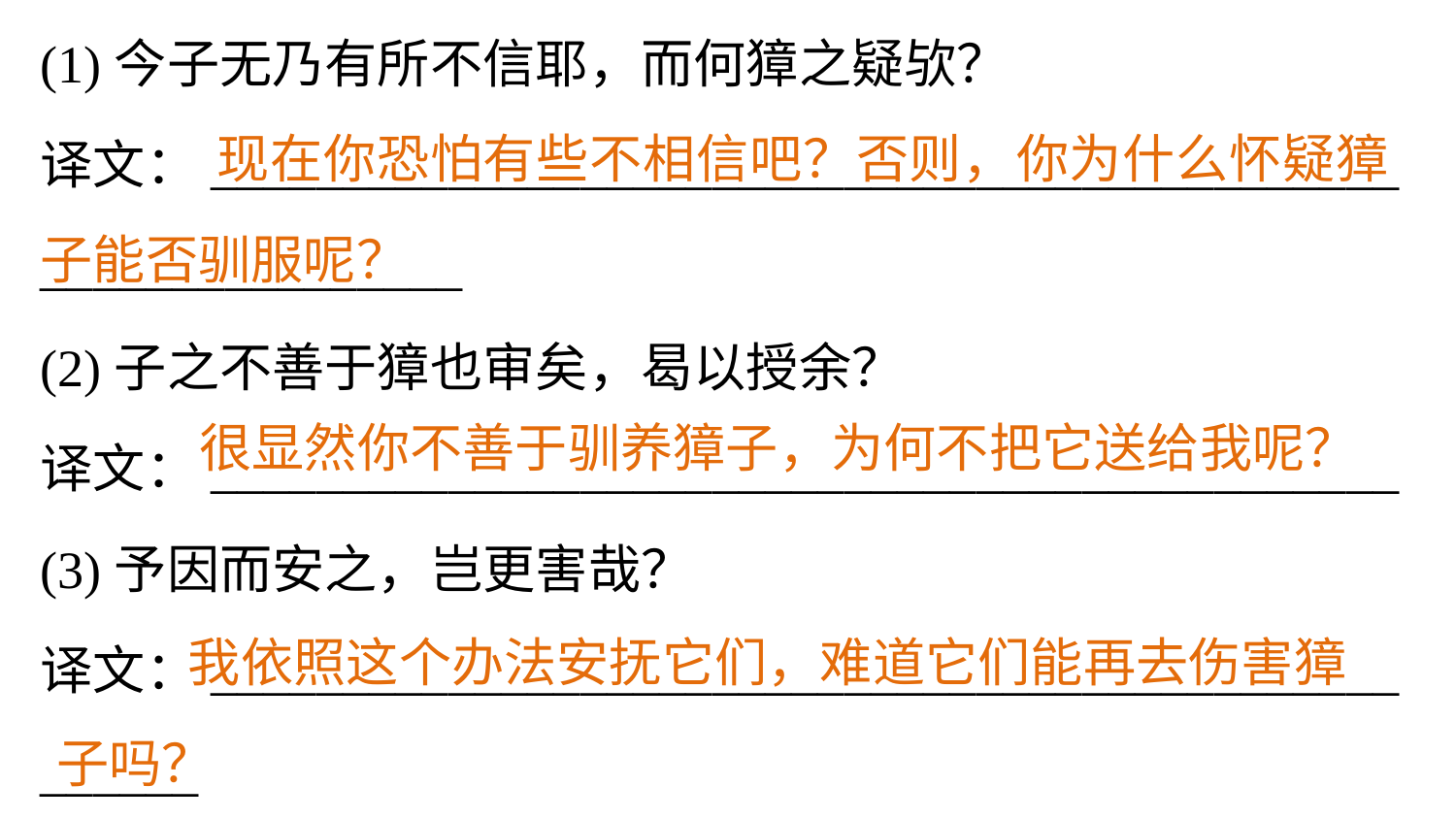

(1)今子无乃有所不信耶，而何獐之疑欤？
译文：_____________________________________________
________________
(2)子之不善于獐也审矣，曷以授余？
译文：_____________________________________________
(3)予因而安之，岂更害哉？
译文：_____________________________________________
______
             现在你恐怕有些不相信吧？否则，你为什么怀疑獐子能否驯服呢？
很显然你不善于驯养獐子，为何不把它送给我呢？
          我依照这个办法安抚它们，难道它们能再去伤害獐
子吗？